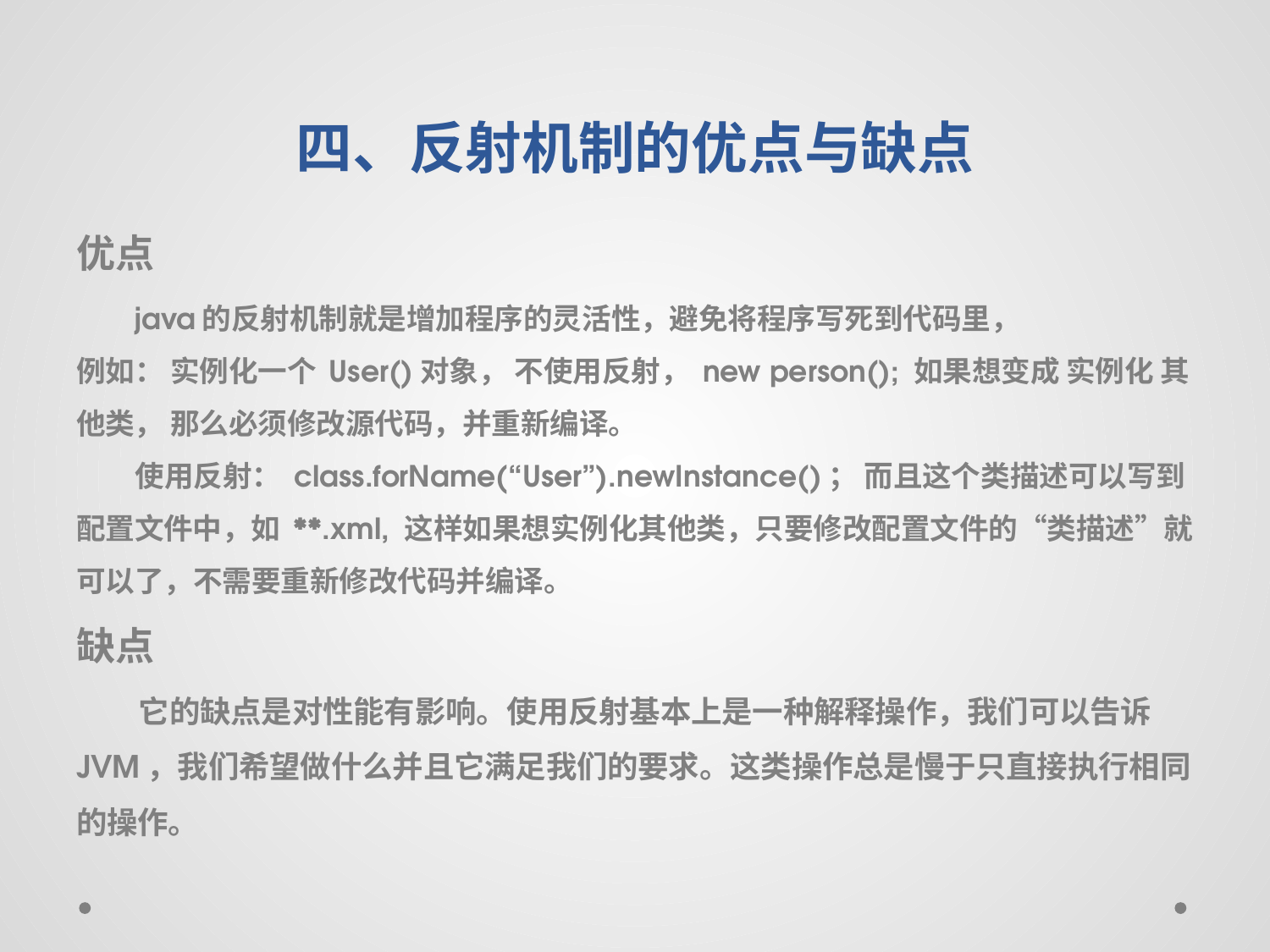

# 四、反射机制的优点与缺点
优点
       java的反射机制就是增加程序的灵活性，避免将程序写死到代码里，
例如： 实例化一个 User()对象， 不使用反射， new person(); 如果想变成 实例化 其他类， 那么必须修改源代码，并重新编译。
         使用反射： class.forName(“User”).newInstance()； 而且这个类描述可以写到配置文件中，如 **.xml, 这样如果想实例化其他类，只要修改配置文件的“类描述”就可以了，不需要重新修改代码并编译。
缺点
        它的缺点是对性能有影响。使用反射基本上是一种解释操作，我们可以告诉JVM，我们希望做什么并且它满足我们的要求。这类操作总是慢于只直接执行相同的操作。